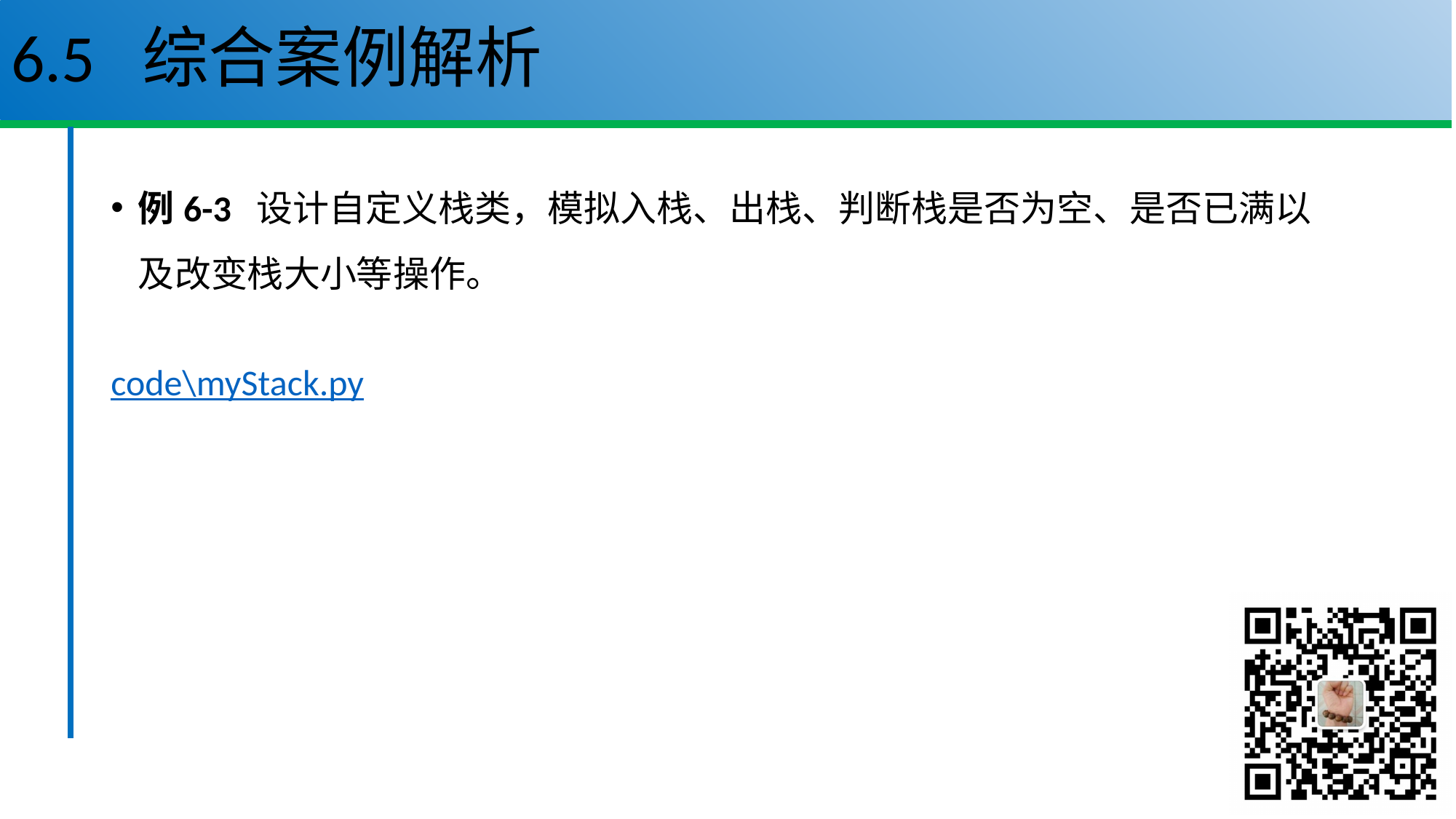

# 6.5  综合案例解析
例6-3  设计自定义栈类，模拟入栈、出栈、判断栈是否为空、是否已满以及改变栈大小等操作。

code\myStack.py
41